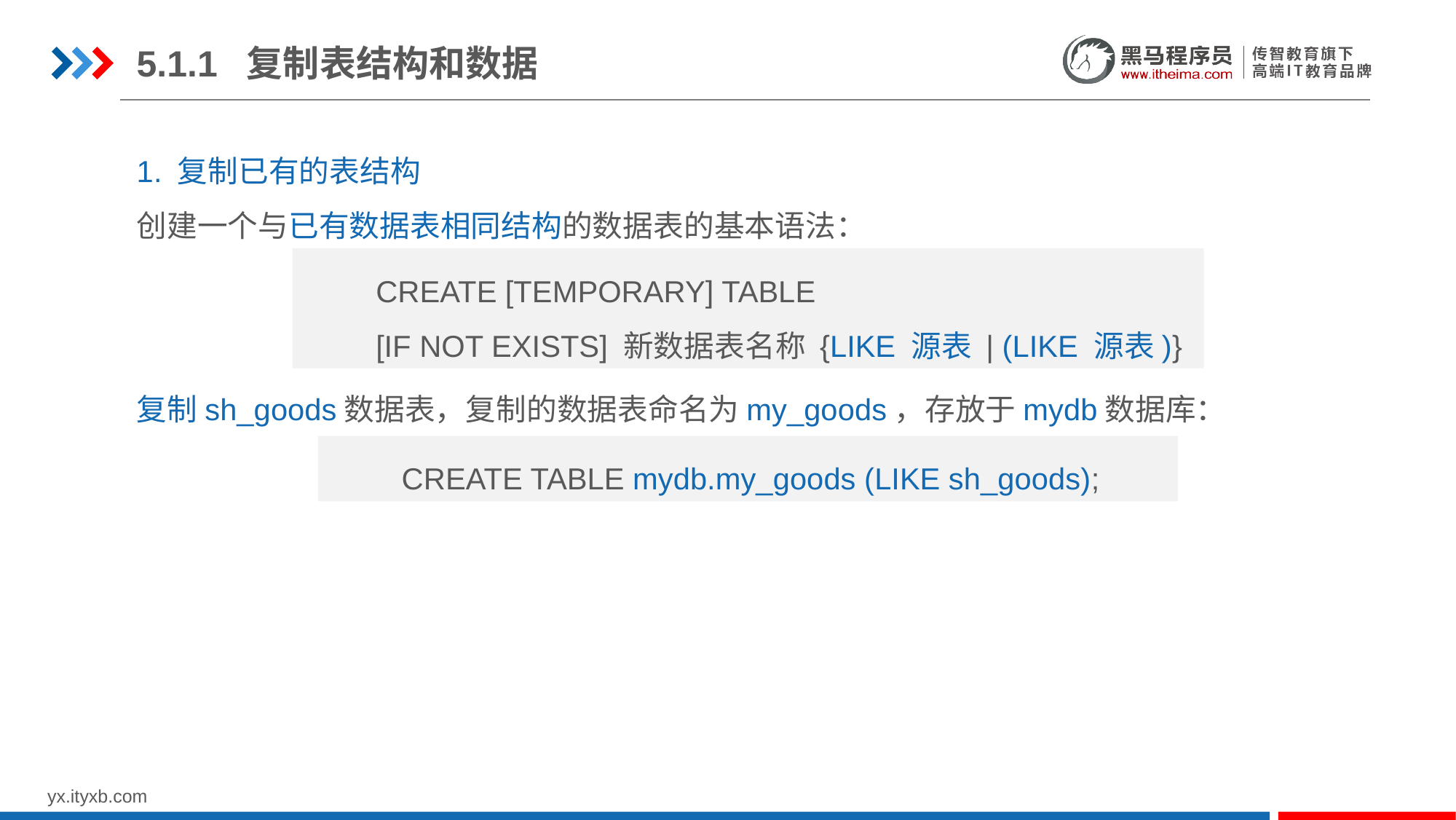

5.1.1  复制表结构和数据
1. 复制已有的表结构
创建一个与已有数据表相同结构的数据表的基本语法：
CREATE [TEMPORARY] TABLE
[IF NOT EXISTS] 新数据表名称 {LIKE 源表 | (LIKE 源表)}
复制sh_goods数据表，复制的数据表命名为my_goods，存放于mydb数据库：
CREATE TABLE mydb.my_goods (LIKE sh_goods);